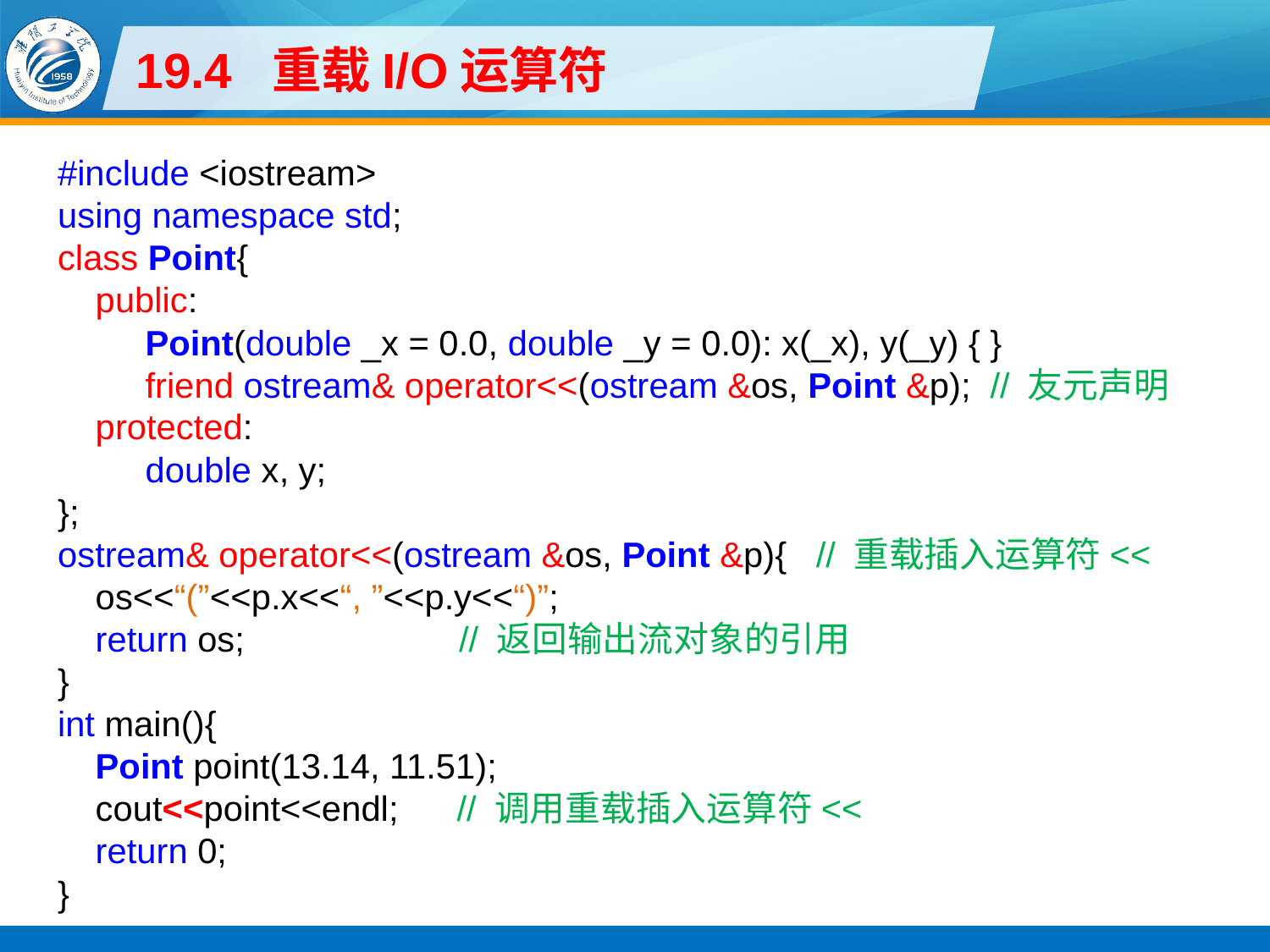

# 19.4  重载I/O运算符
#include <iostream>
using namespace std;
class Point{
public:
Point(double _x = 0.0, double _y = 0.0): x(_x), y(_y) { }
friend ostream& operator<<(ostream &os, Point &p);  // 友元声明
protected:
double x, y;
};
ostream& operator<<(ostream &os, Point &p){   // 重载插入运算符<<
os<<“(”<<p.x<<“, ”<<p.y<<“)”;
return os;                      // 返回输出流对象的引用
}
int main(){
Point point(13.14, 11.51);
cout<<point<<endl;      // 调用重载插入运算符<<
return 0;
}